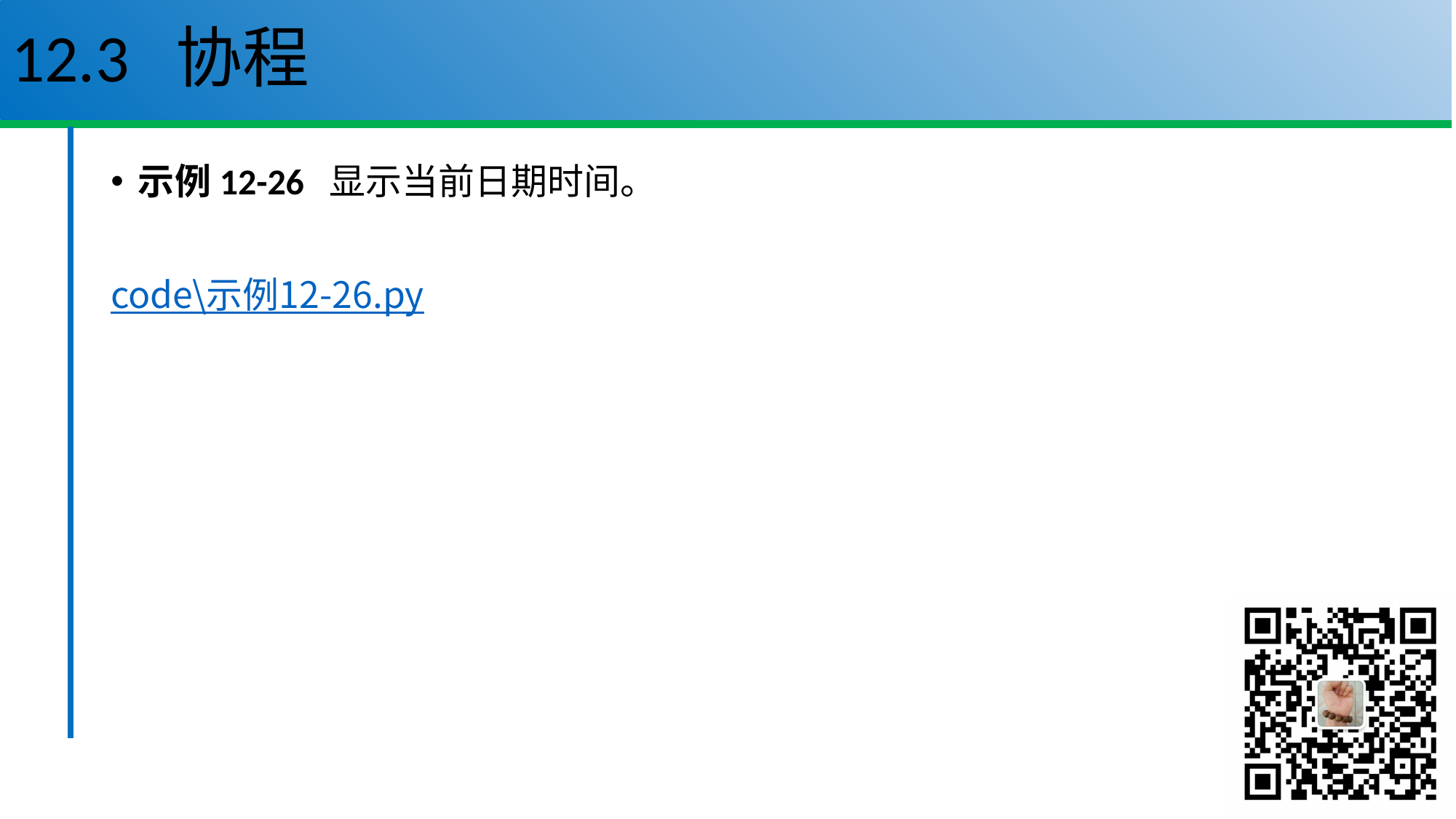

# 12.3  协程
示例12-26  显示当前日期时间。

code\示例12-26.py
68